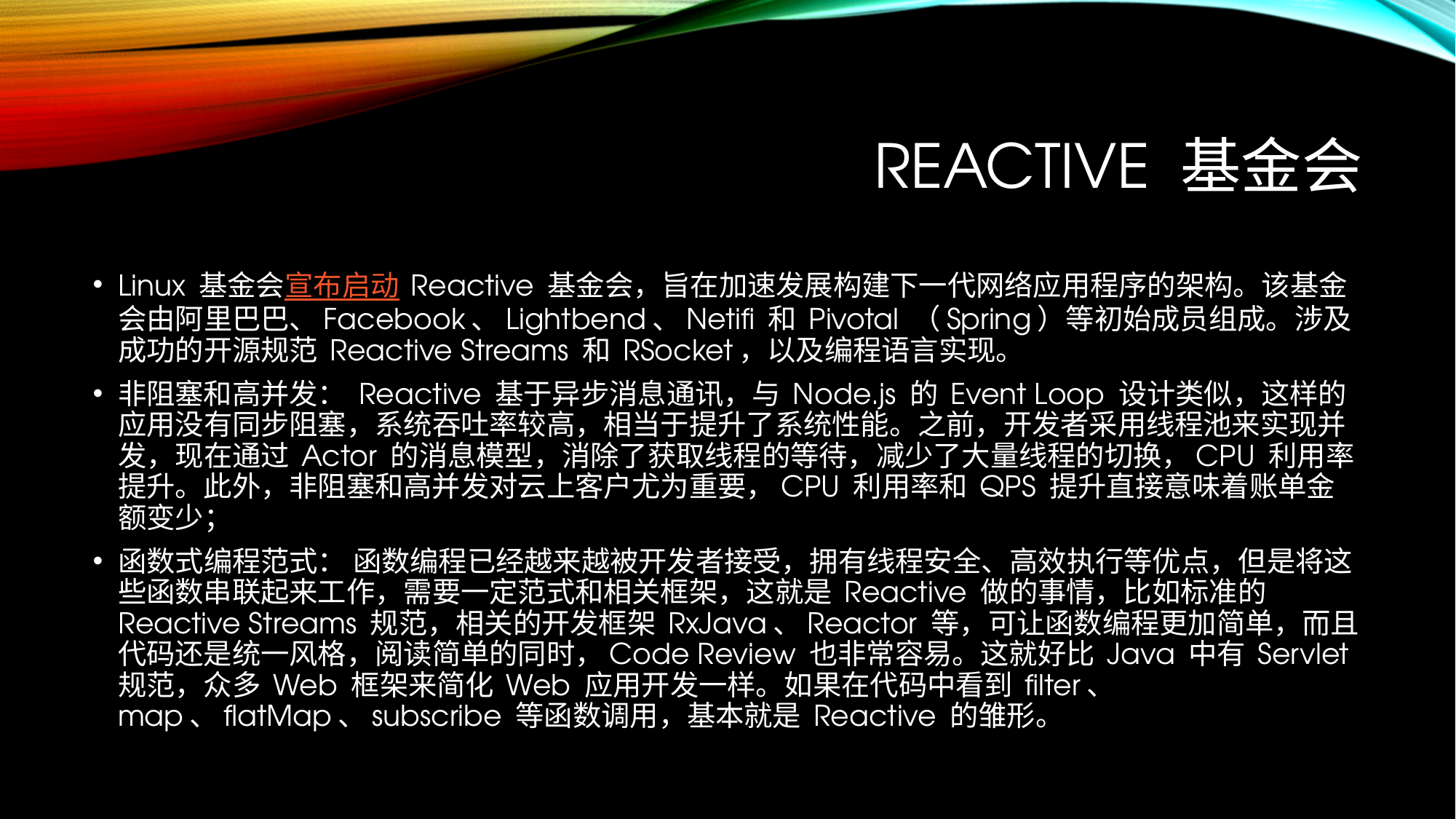

# Reactive 基金会
Linux 基金会宣布启动 Reactive 基金会，旨在加速发展构建下一代网络应用程序的架构。该基金会由阿里巴巴、Facebook、Lightbend、Netifi 和 Pivotal （Spring）等初始成员组成。涉及成功的开源规范 Reactive Streams 和 RSocket，以及编程语言实现。
非阻塞和高并发： Reactive 基于异步消息通讯，与 Node.js 的 Event Loop 设计类似，这样的应用没有同步阻塞，系统吞吐率较高，相当于提升了系统性能。之前，开发者采用线程池来实现并发，现在通过 Actor 的消息模型，消除了获取线程的等待，减少了大量线程的切换，CPU 利用率提升。此外，非阻塞和高并发对云上客户尤为重要，CPU 利用率和 QPS 提升直接意味着账单金额变少；
函数式编程范式： 函数编程已经越来越被开发者接受，拥有线程安全、高效执行等优点，但是将这些函数串联起来工作，需要一定范式和相关框架，这就是 Reactive 做的事情，比如标准的 Reactive Streams 规范，相关的开发框架 RxJava、Reactor 等，可让函数编程更加简单，而且代码还是统一风格，阅读简单的同时，Code Review 也非常容易。这就好比 Java 中有 Servlet 规范，众多 Web 框架来简化 Web 应用开发一样。如果在代码中看到 filter、 map、flatMap、subscribe 等函数调用，基本就是 Reactive 的雏形。